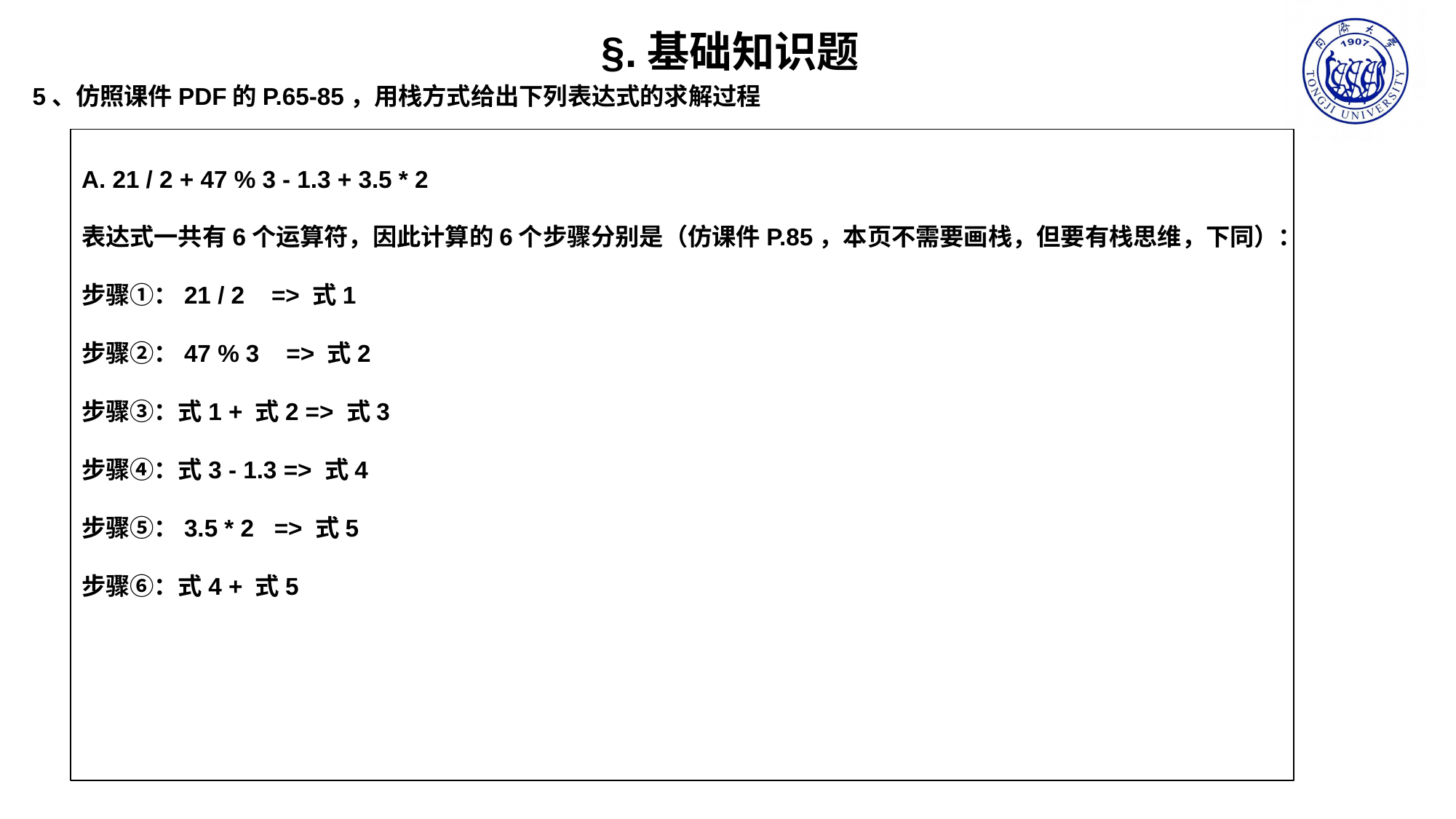

§.基础知识题
5、仿照课件PDF的P.65-85，用栈方式给出下列表达式的求解过程

A. 21 / 2 + 47 % 3 - 1.3 + 3.5 * 2

表达式一共有6个运算符，因此计算的6个步骤分别是（仿课件P.85，本页不需要画栈，但要有栈思维，下同）：

步骤①：21 / 2    => 式1

步骤②：47 % 3    => 式2

步骤③：式1 + 式2 => 式3

步骤④：式3 - 1.3 => 式4

步骤⑤：3.5 * 2   => 式5

步骤⑥：式4 + 式5